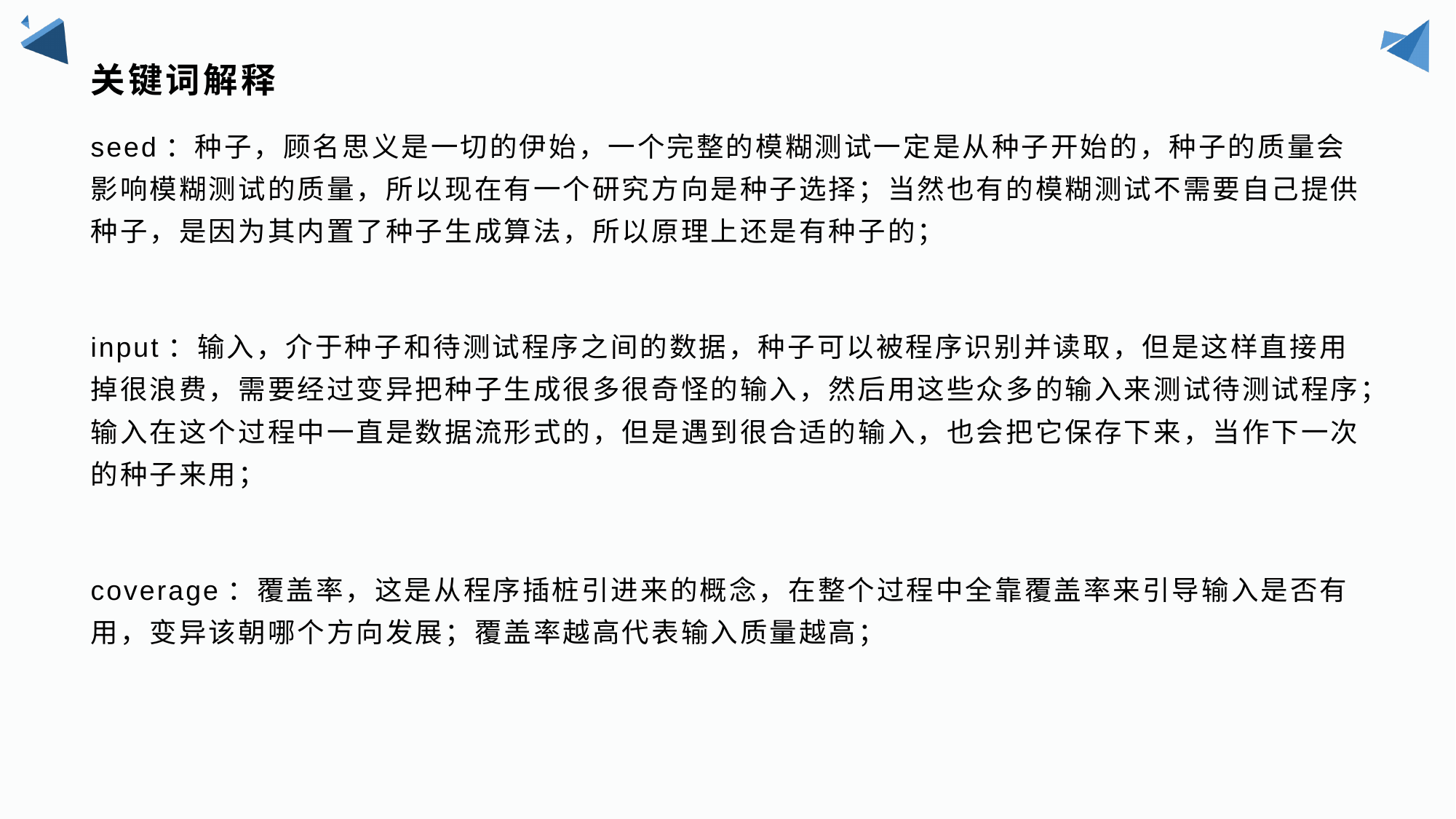

# 关键词解释
seed：种子，顾名思义是一切的伊始，一个完整的模糊测试一定是从种子开始的，种子的质量会影响模糊测试的质量，所以现在有一个研究方向是种子选择；当然也有的模糊测试不需要自己提供种子，是因为其内置了种子生成算法，所以原理上还是有种子的；

input：输入，介于种子和待测试程序之间的数据，种子可以被程序识别并读取，但是这样直接用掉很浪费，需要经过变异把种子生成很多很奇怪的输入，然后用这些众多的输入来测试待测试程序；输入在这个过程中一直是数据流形式的，但是遇到很合适的输入，也会把它保存下来，当作下一次的种子来用；

coverage：覆盖率，这是从程序插桩引进来的概念，在整个过程中全靠覆盖率来引导输入是否有用，变异该朝哪个方向发展；覆盖率越高代表输入质量越高；